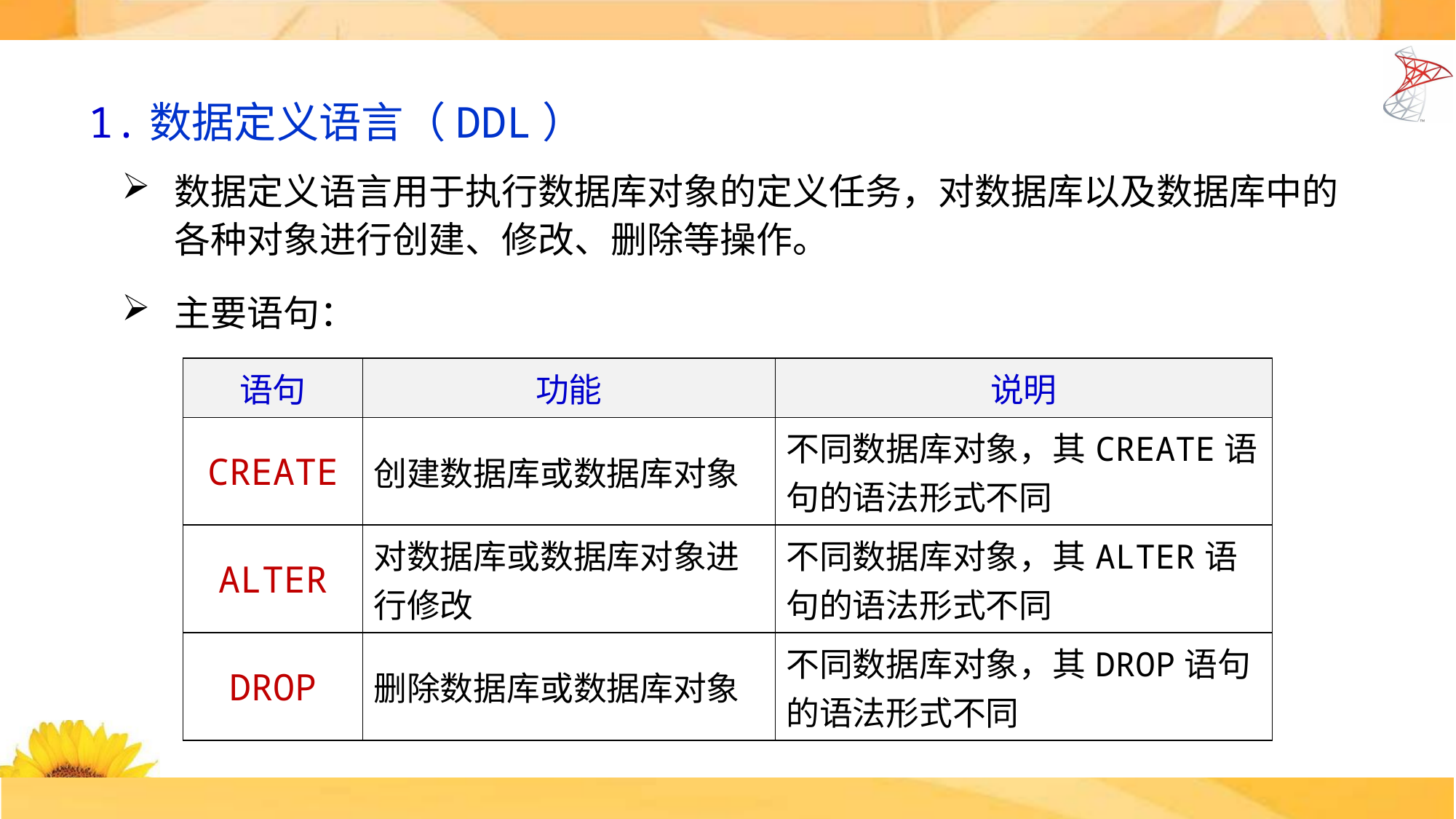

1.数据定义语言（DDL）
数据定义语言用于执行数据库对象的定义任务，对数据库以及数据库中的各种对象进行创建、修改、删除等操作。
主要语句：

| 语句 | 功能 | 说明 |
| --- | --- | --- |
| CREATE | 创建数据库或数据库对象 | 不同数据库对象，其CREATE语句的语法形式不同 |
| ALTER | 对数据库或数据库对象进行修改 | 不同数据库对象，其ALTER语句的语法形式不同 |
| DROP | 删除数据库或数据库对象 | 不同数据库对象，其DROP语句的语法形式不同 |